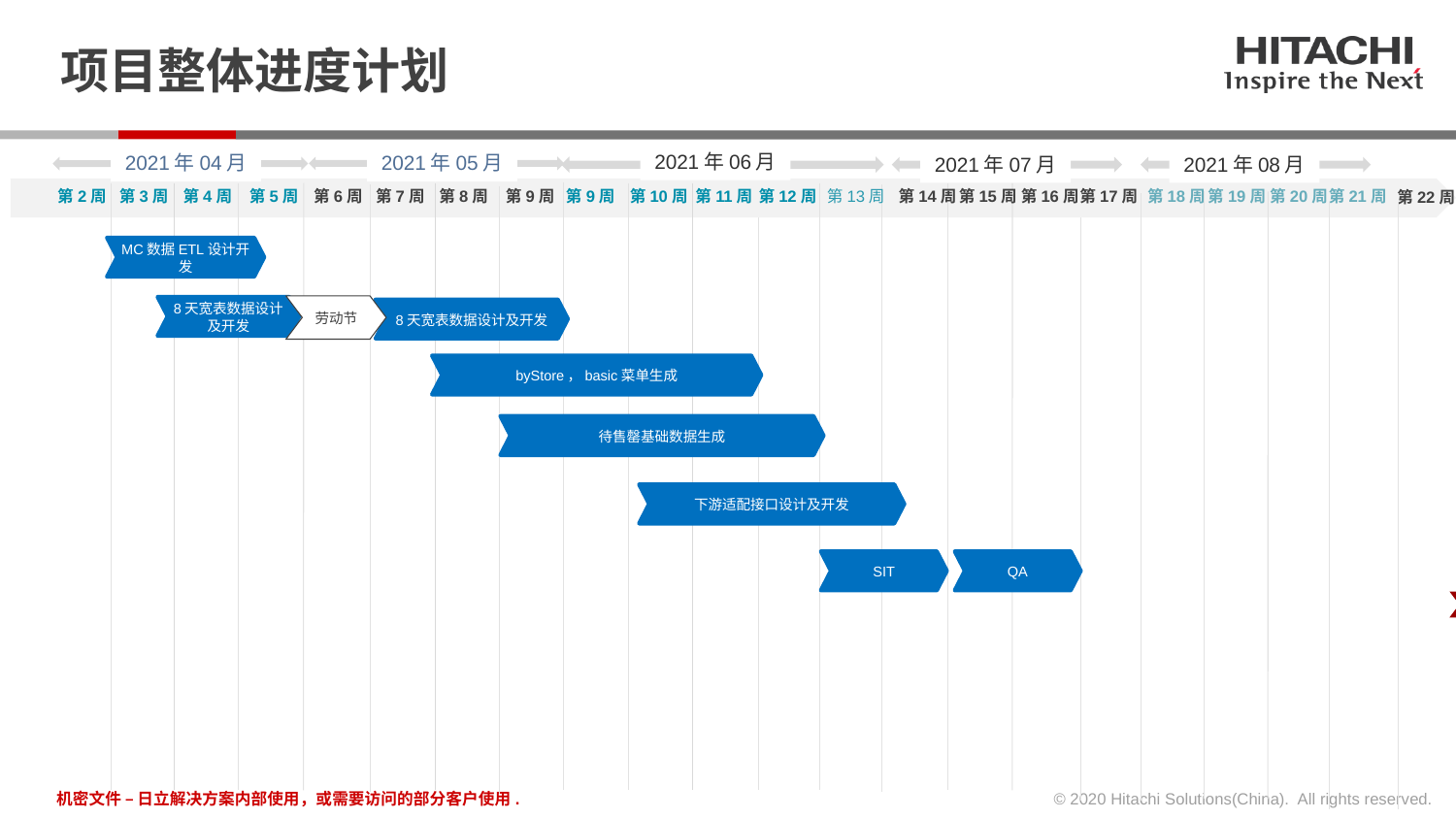

项目整体进度计划
2021年06月

第9周
第10周
第11周
第12周
2021年05月
2021年04月

第6周
第7周
第8周
第9周
第2周
第3周
第4周
第5周
2021年07月
2021年08月

第13周
第14周
第15周
第16周
第17周
第18周
第19周
第20周
第21周
第22周

MC数据ETL设计开发
劳动节
8天宽表数据设计及开发
8天宽表数据设计及开发
byStore，basic菜单生成
待售罄基础数据生成
下游适配接口设计及开发
QA
SIT
QA